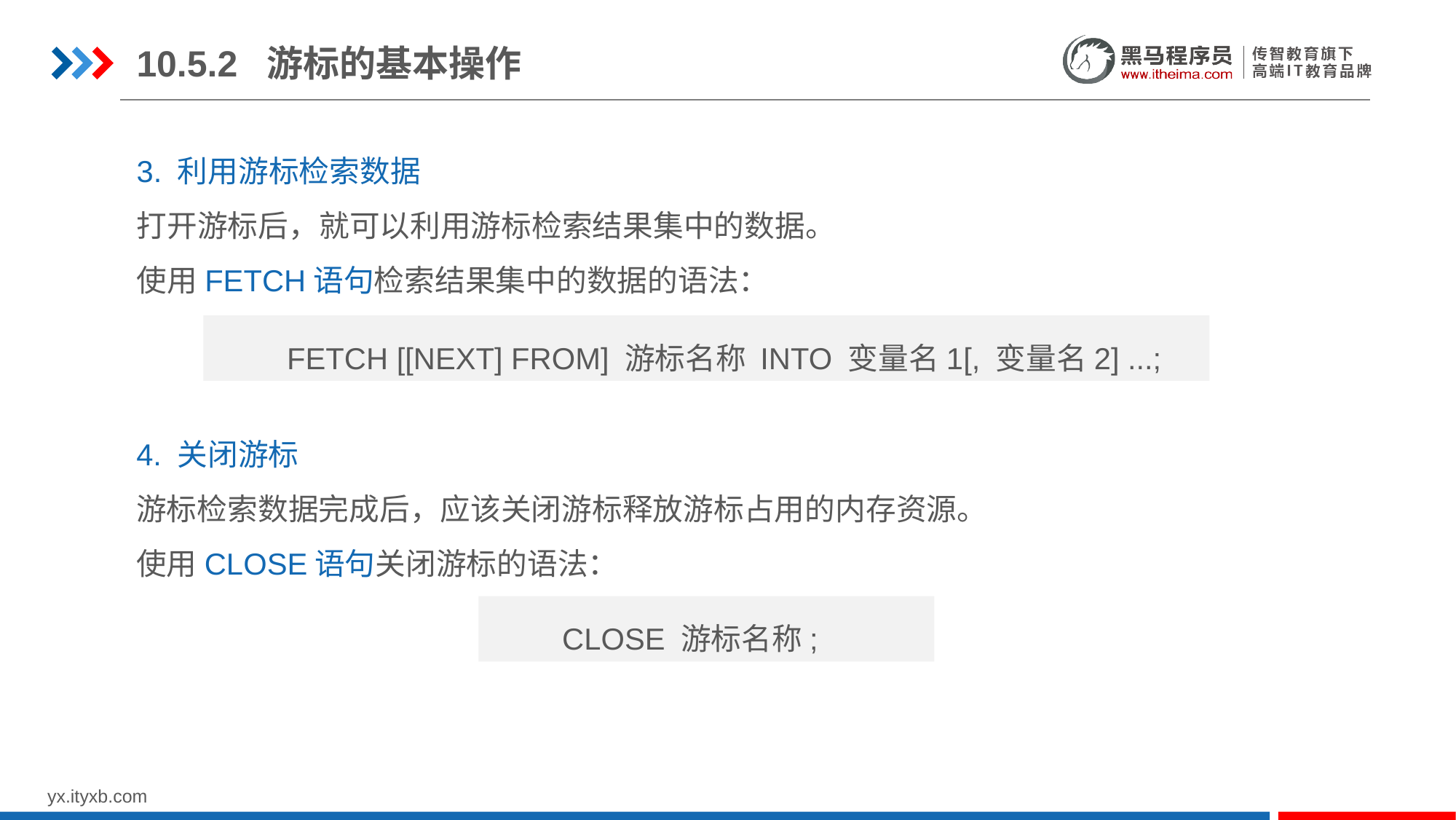

10.5.2  游标的基本操作
3. 利用游标检索数据
打开游标后，就可以利用游标检索结果集中的数据。
使用FETCH语句检索结果集中的数据的语法：
FETCH [[NEXT] FROM] 游标名称 INTO 变量名1[, 变量名2] ...;
4. 关闭游标
游标检索数据完成后，应该关闭游标释放游标占用的内存资源。
使用CLOSE语句关闭游标的语法：
CLOSE 游标名称;